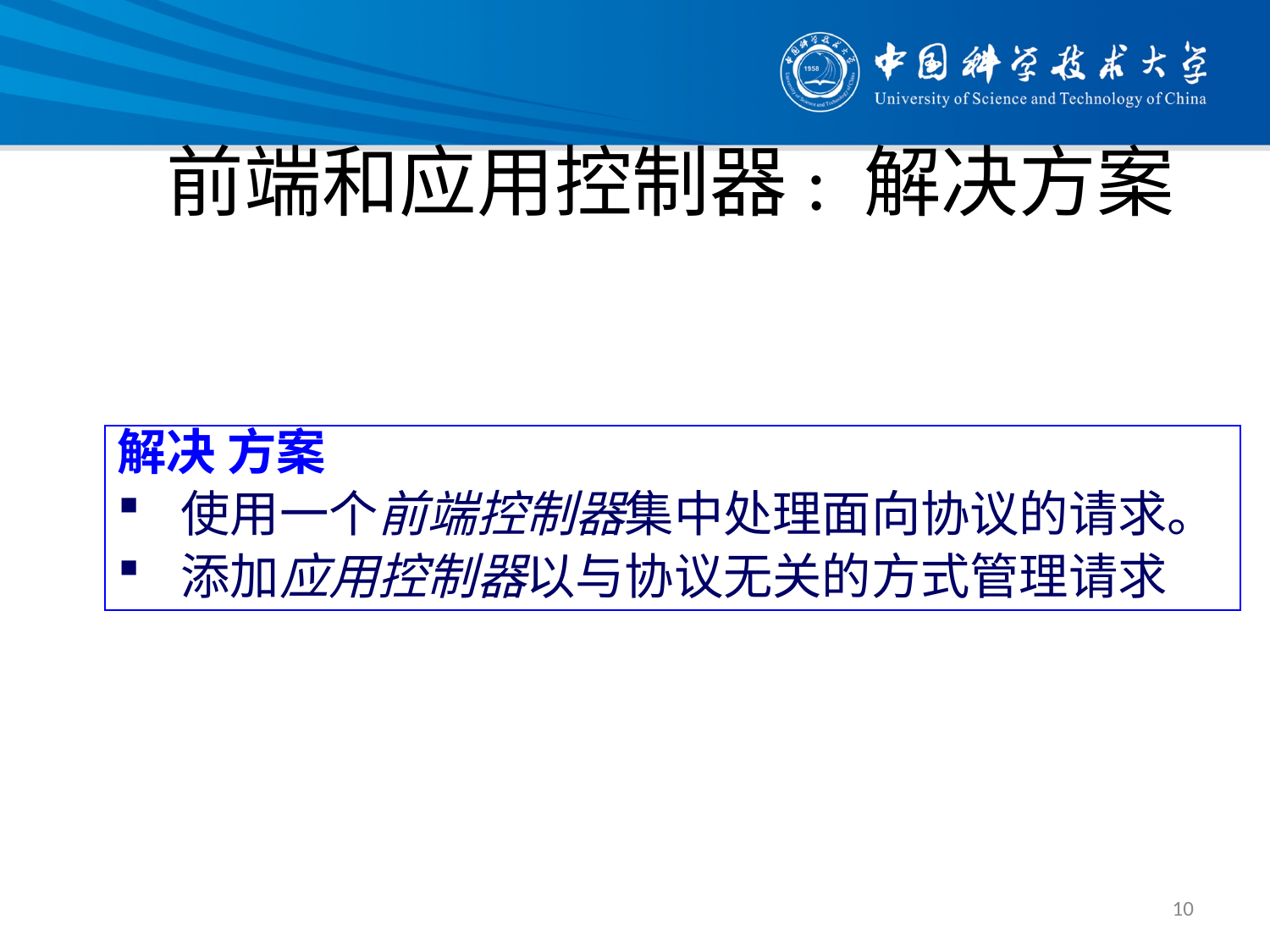

# 前端和应用控制器: 解决方案
解决 方案
使用一个前端控制器集中处理面向协议的请求。
添加应用控制器以与协议无关的方式管理请求
10